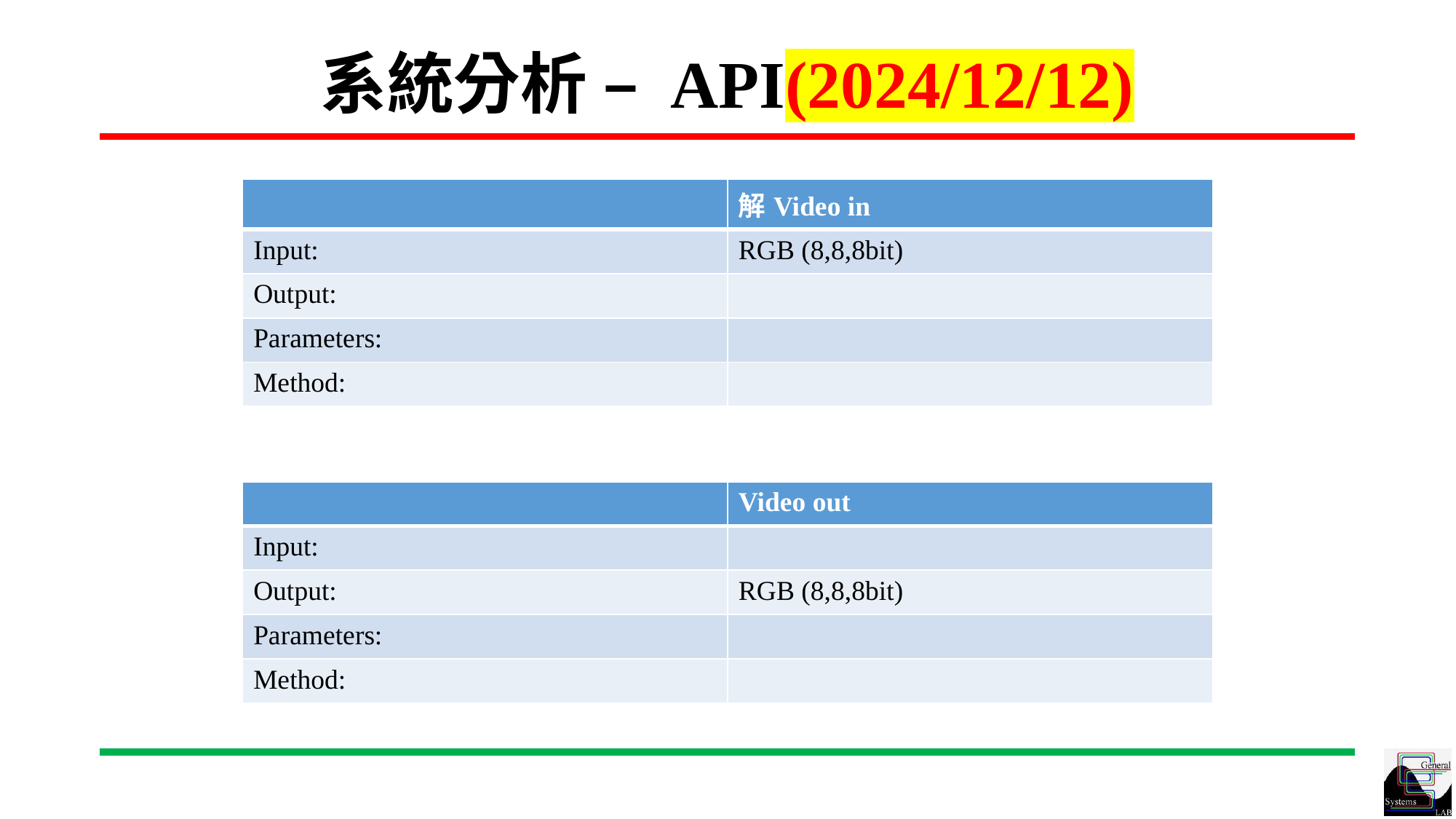

# 系統分析 – API(2024/12/12)
|  | 解Video in |
| --- | --- |
| Input: | RGB (8,8,8bit) |
| Output: |  |
| Parameters: |  |
| Method: |  |
|  | Video out |
| --- | --- |
| Input: |  |
| Output: | RGB (8,8,8bit) |
| Parameters: |  |
| Method: |  |